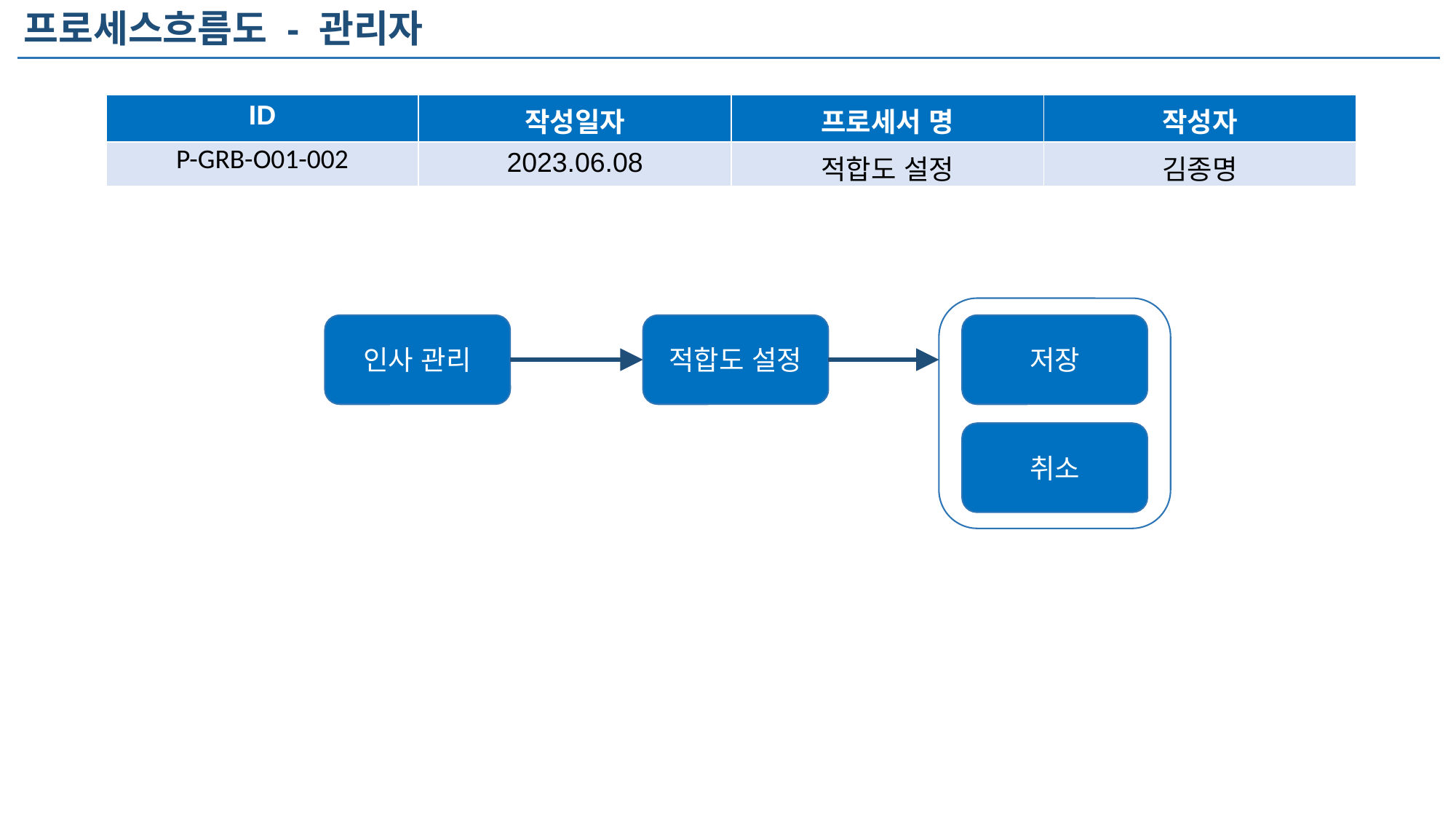

프로세스흐름도 - 관리자
| ID | 작성일자 | 프로세서 명 | 작성자 |
| --- | --- | --- | --- |
| P-GRB-O01-002 | 2023.06.08 | 적합도 설정 | 김종명 |

인사 관리
적합도 설정
저장
취소